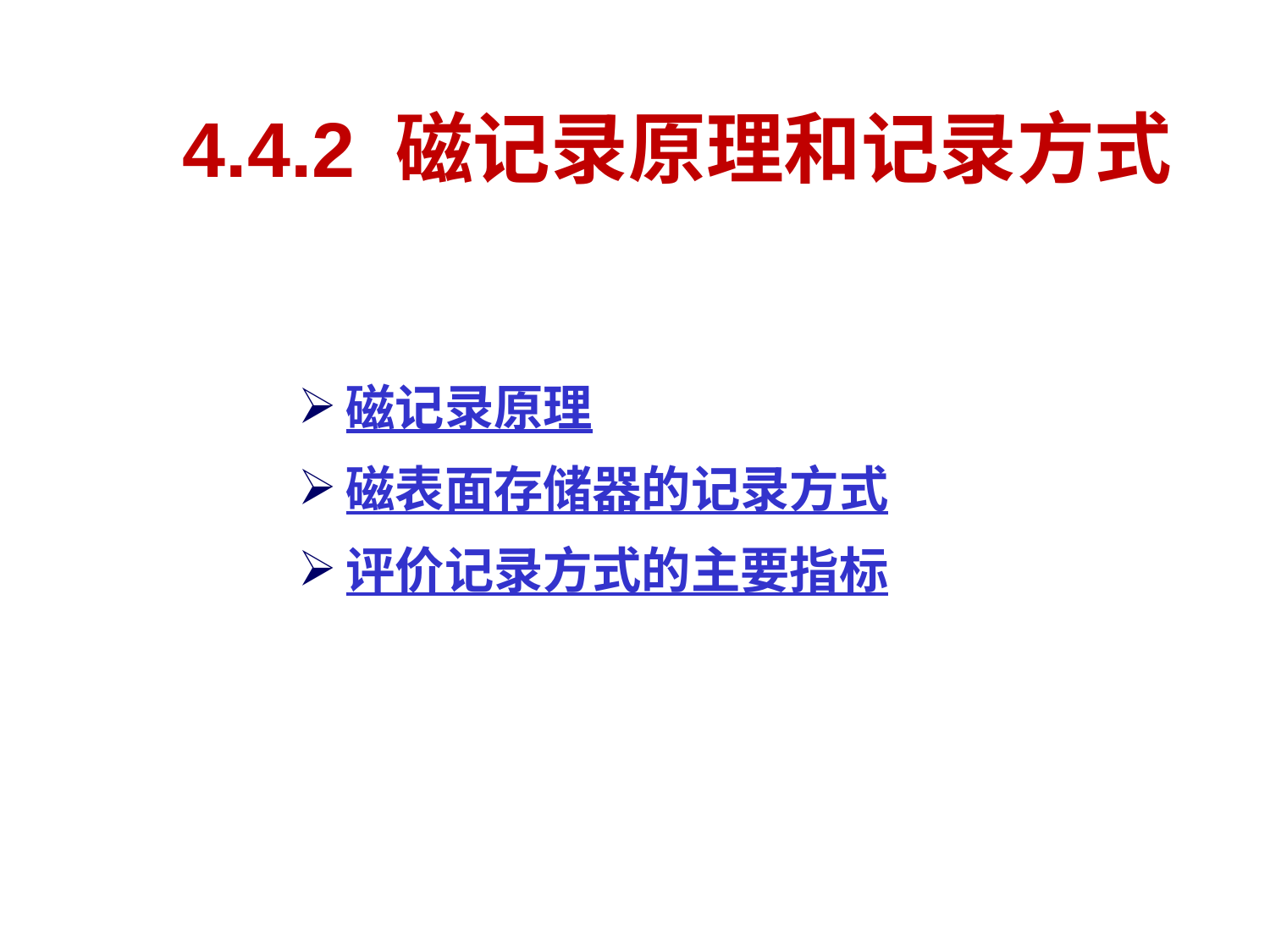

# 4.4.2 磁记录原理和记录方式
磁记录原理
磁表面存储器的记录方式
评价记录方式的主要指标